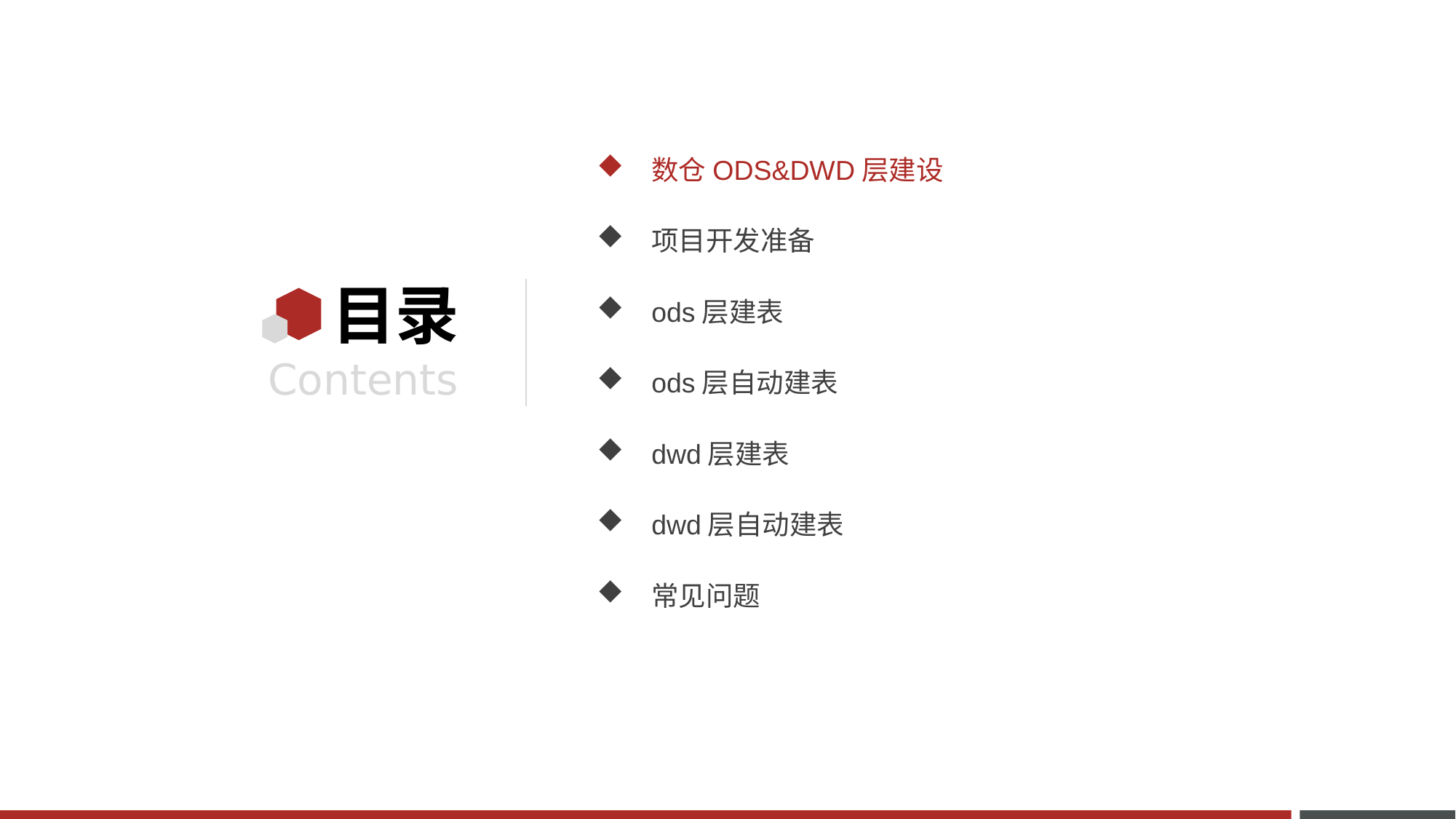

数仓ODS&DWD层建设
项目开发准备
ods层建表
ods层自动建表
dwd层建表
dwd层自动建表
常见问题